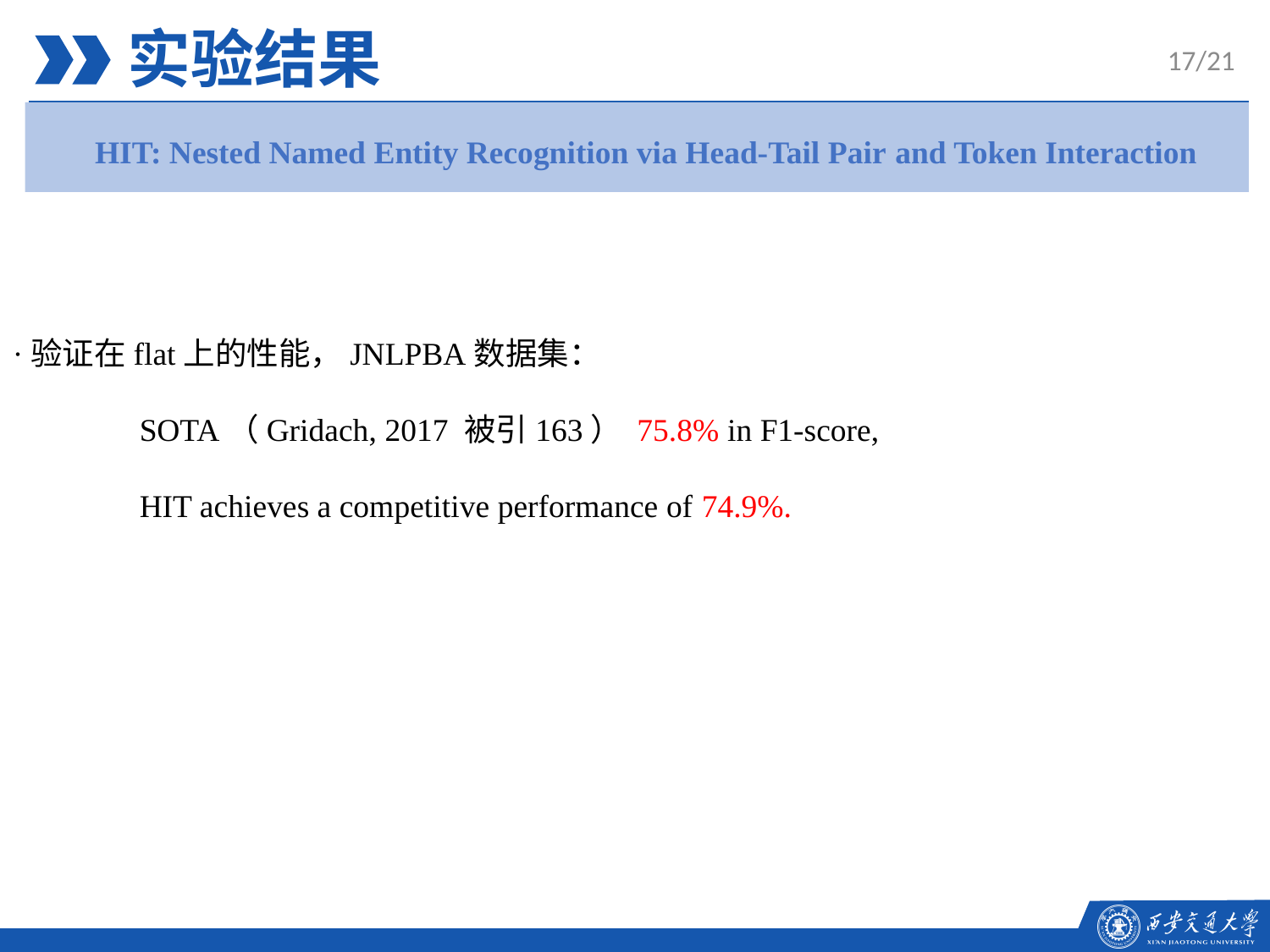

实验结果
17/21
HIT: Nested Named Entity Recognition via Head-Tail Pair and Token Interaction
·验证在flat上的性能，JNLPBA数据集：

	SOTA（Gridach, 2017 被引163） 75.8% in F1-score,

	HIT achieves a competitive performance of 74.9%.